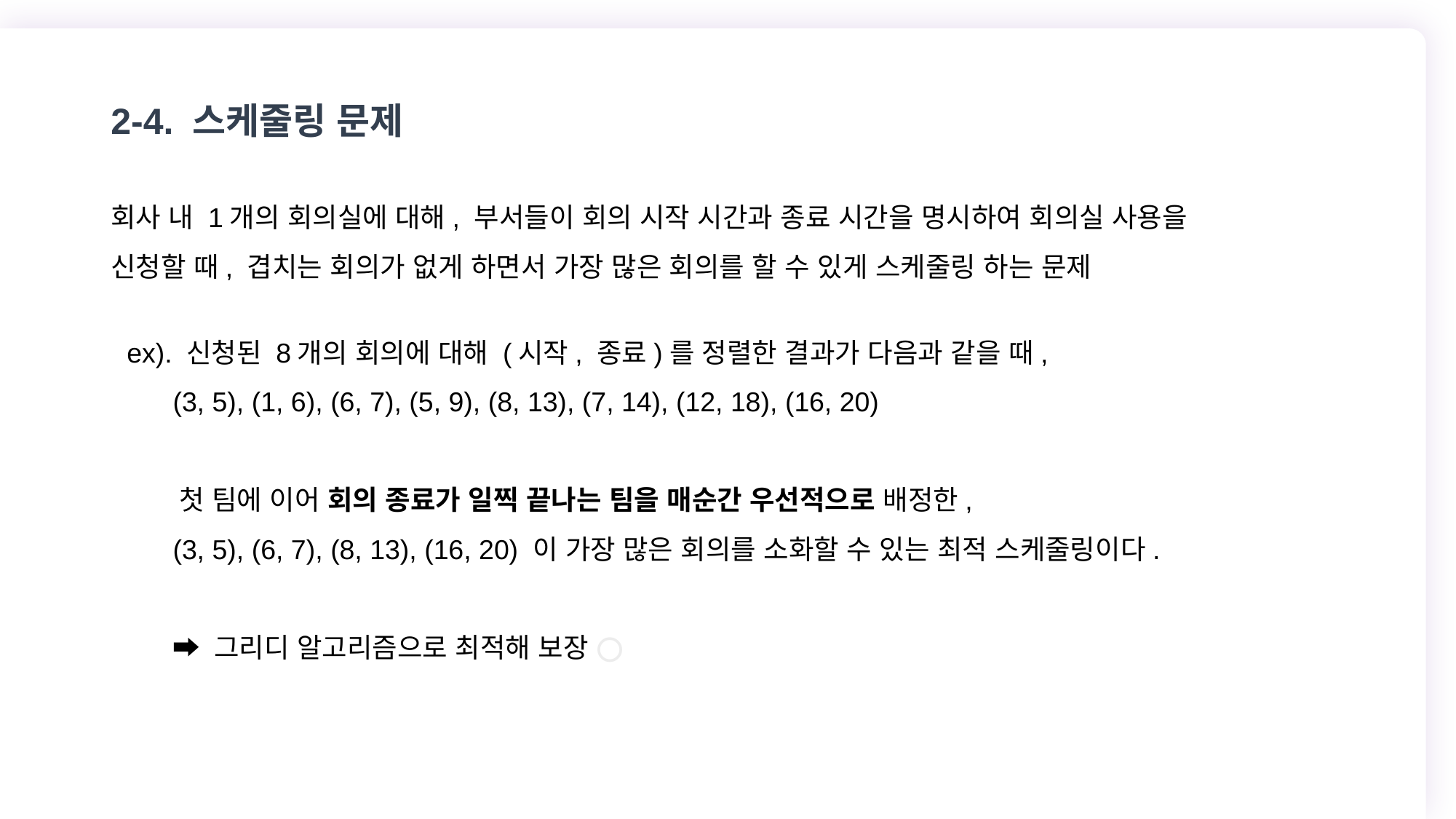

2-4. 스케줄링 문제
회사 내 1개의 회의실에 대해, 부서들이 회의 시작 시간과 종료 시간을 명시하여 회의실 사용을 신청할 때, 겹치는 회의가 없게 하면서 가장 많은 회의를 할 수 있게 스케줄링 하는 문제
ex). 신청된 8개의 회의에 대해 (시작, 종료)를 정렬한 결과가 다음과 같을 때,
      (3, 5), (1, 6), (6, 7), (5, 9), (8, 13), (7, 14), (12, 18), (16, 20)

      첫 팀에 이어 회의 종료가 일찍 끝나는 팀을 매순간 우선적으로 배정한,
      (3, 5), (6, 7), (8, 13), (16, 20) 이 가장 많은 회의를 소화할 수 있는 최적 스케줄링이다.

      ➡️ 그리디 알고리즘으로 최적해 보장 ⭕